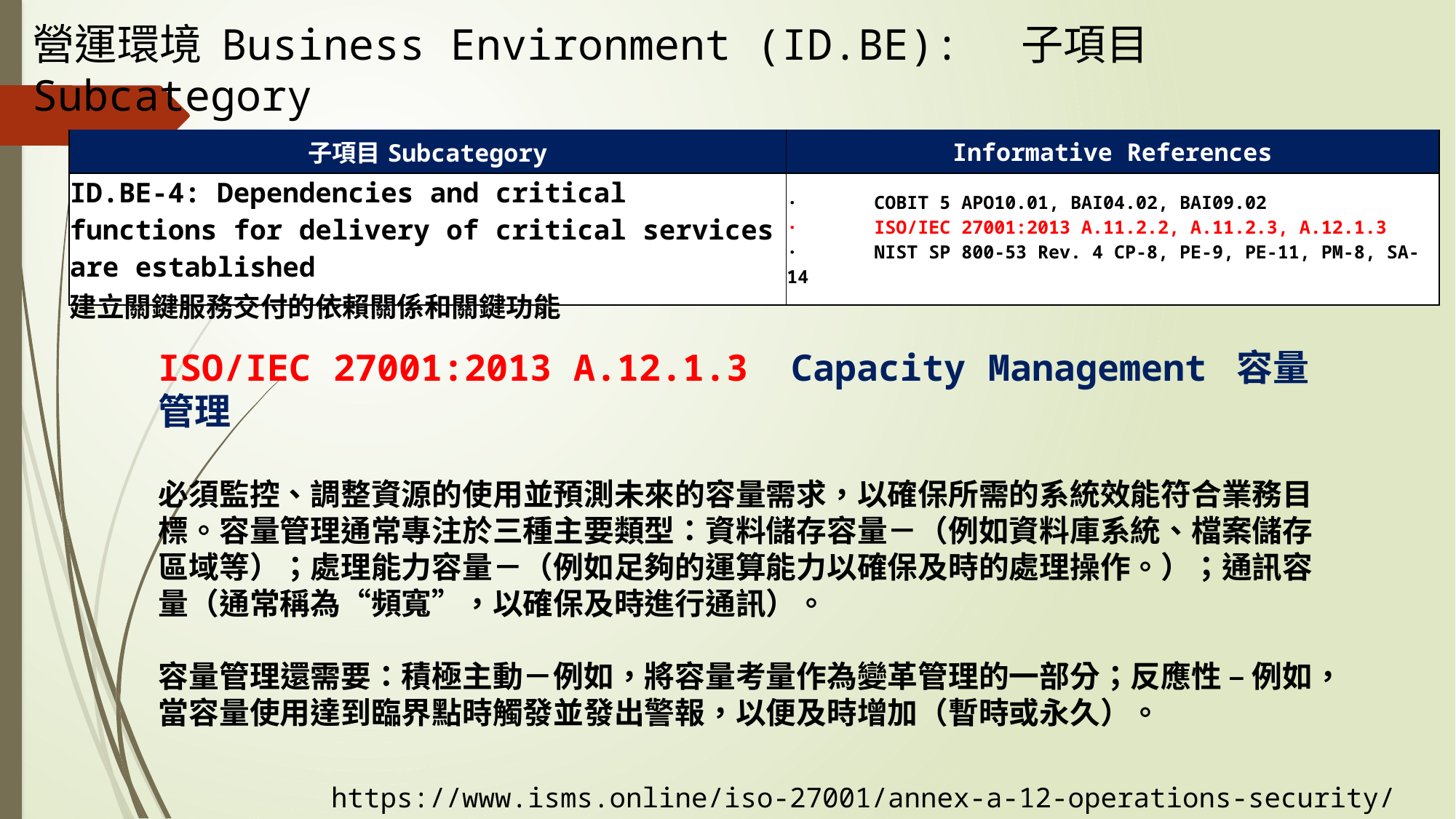

營運環境 Business Environment (ID.BE):  子項目Subcategory
| 子項目Subcategory | Informative References |
| --- | --- |
| ID.BE-4: Dependencies and critical functions for delivery of critical services are established 建立關鍵服務交付的依賴關係和關鍵功能 | ·       COBIT 5 APO10.01, BAI04.02, BAI09.02 ·       ISO/IEC 27001:2013 A.11.2.2, A.11.2.3, A.12.1.3 ·       NIST SP 800-53 Rev. 4 CP-8, PE-9, PE-11, PM-8, SA-14 |
ISO/IEC 27001:2013 A.12.1.3  Capacity Management 容量管理

必須監控、調整資源的使用並預測未來的容量需求，以確保所需的系統效能符合業務目標。容量管理通常專注於三種主要類型：資料儲存容量－（例如資料庫系統、檔案儲存區域等）；處理能力容量－（例如足夠的運算能力以確保及時的處理操作。）；通訊容量（通常稱為“頻寬”，以確保及時進行通訊）。

容量管理還需要：積極主動－例如，將容量考量作為變革管理的一部分；反應性 – 例如，當容量使用達到臨界點時觸發並發出警報，以便及時增加（暫時或永久）。
https://www.isms.online/iso-27001/annex-a-12-operations-security/